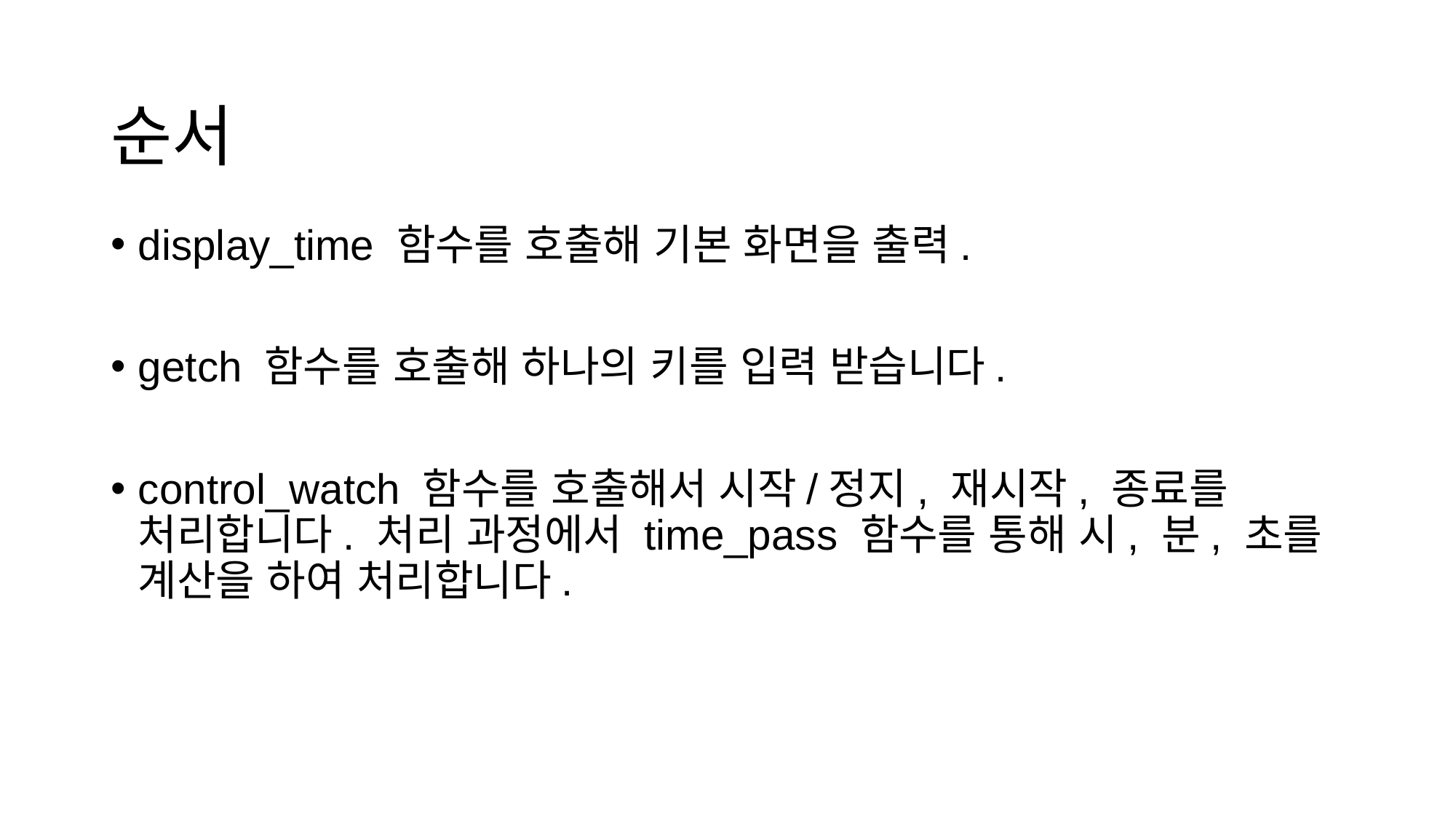

# 순서
display_time 함수를 호출해 기본 화면을 출력.

getch 함수를 호출해 하나의 키를 입력 받습니다.

control_watch 함수를 호출해서 시작/정지, 재시작, 종료를 처리합니다. 처리 과정에서 time_pass 함수를 통해 시, 분, 초를 계산을 하여 처리합니다.